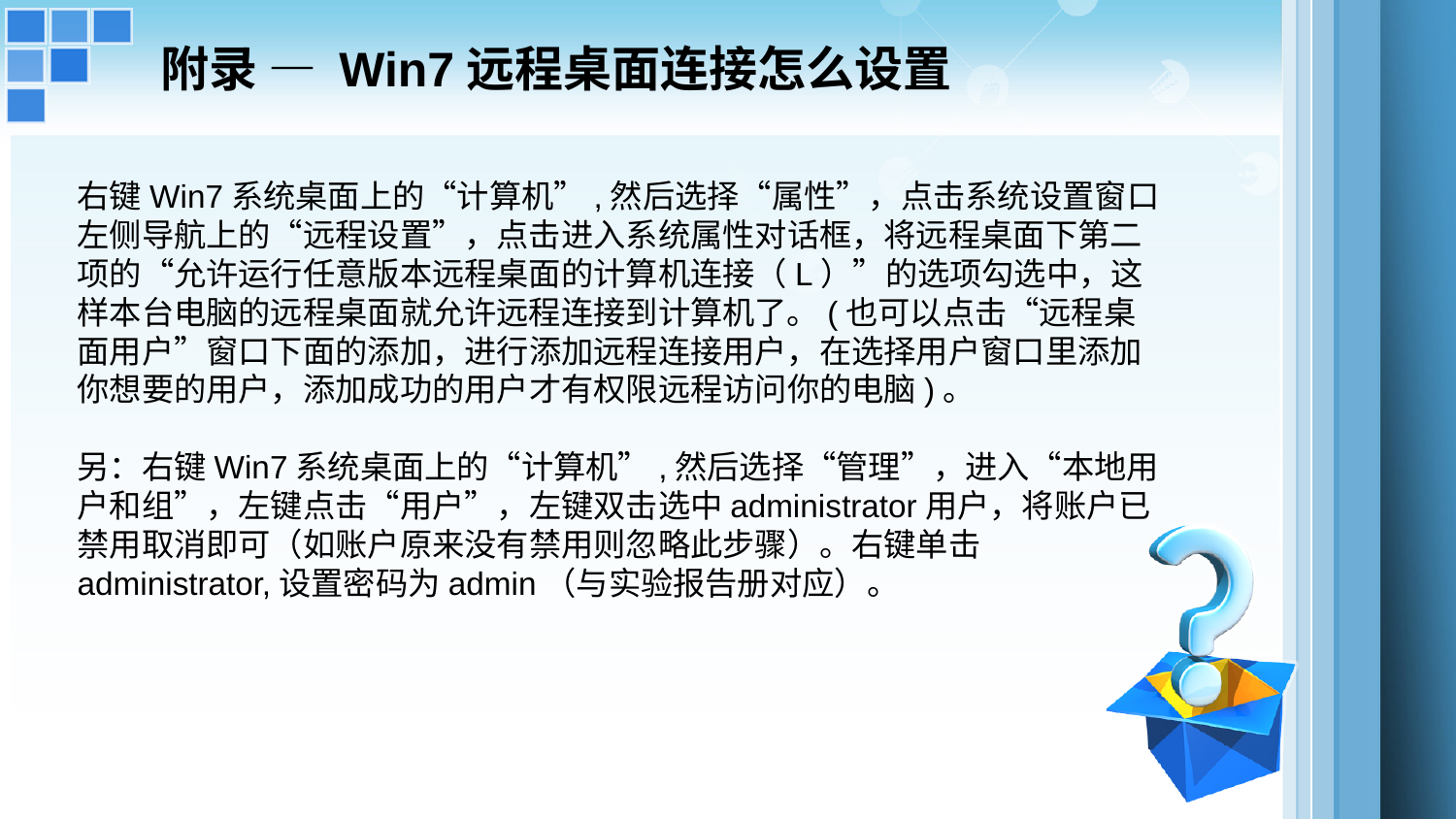

附录 — Win7远程桌面连接怎么设置
右键Win7系统桌面上的“计算机”,然后选择“属性”，点击系统设置窗口左侧导航上的“远程设置”，点击进入系统属性对话框，将远程桌面下第二项的“允许运行任意版本远程桌面的计算机连接（L）”的选项勾选中，这样本台电脑的远程桌面就允许远程连接到计算机了。(也可以点击“远程桌面用户”窗口下面的添加，进行添加远程连接用户，在选择用户窗口里添加你想要的用户，添加成功的用户才有权限远程访问你的电脑)。

另：右键Win7系统桌面上的“计算机”,然后选择“管理”，进入“本地用户和组”，左键点击“用户”，左键双击选中administrator用户，将账户已禁用取消即可（如账户原来没有禁用则忽略此步骤）。右键单击administrator,设置密码为admin（与实验报告册对应）。